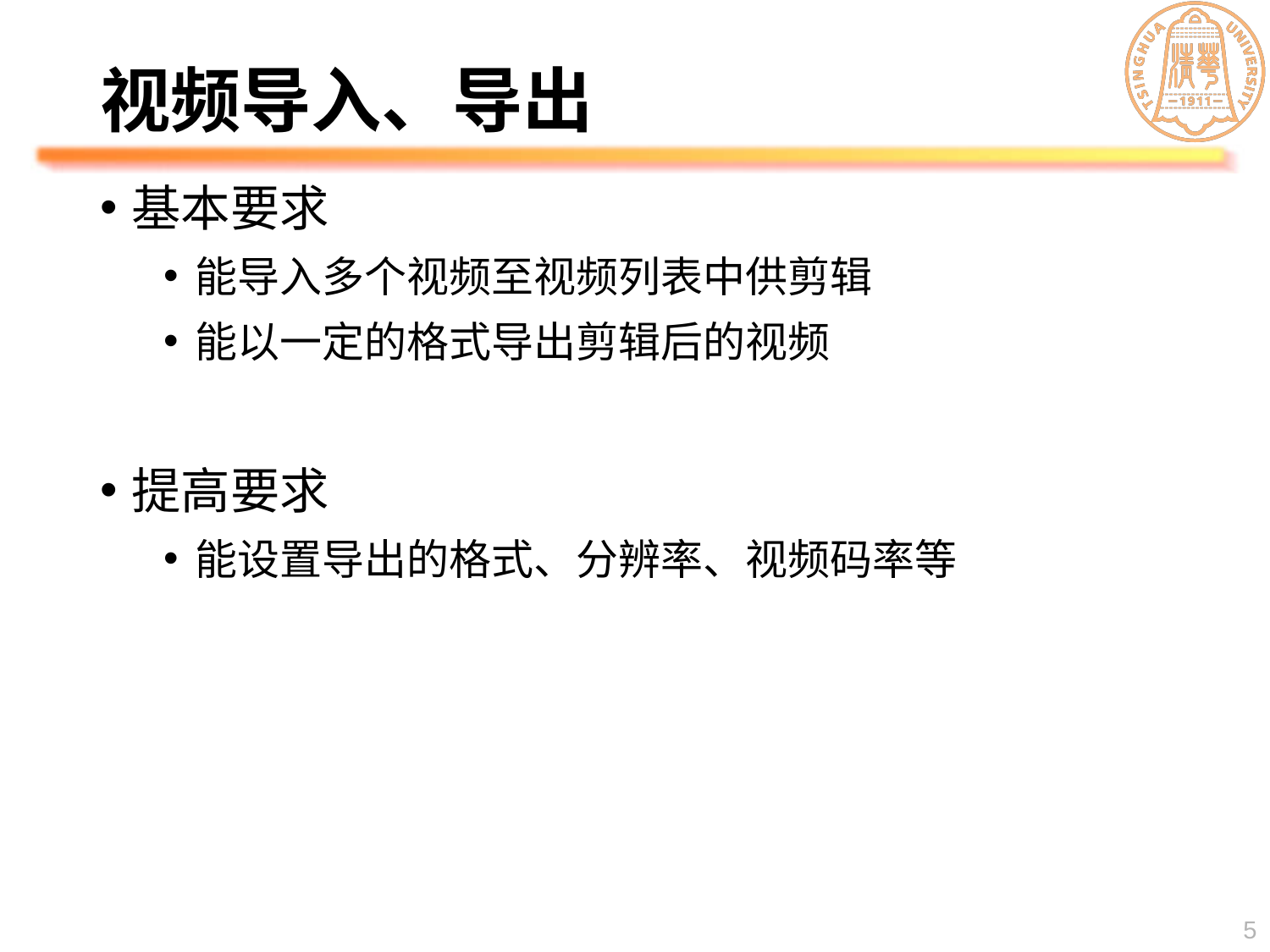

# 视频导入、导出
基本要求
能导入多个视频至视频列表中供剪辑
能以一定的格式导出剪辑后的视频

提高要求
能设置导出的格式、分辨率、视频码率等
5